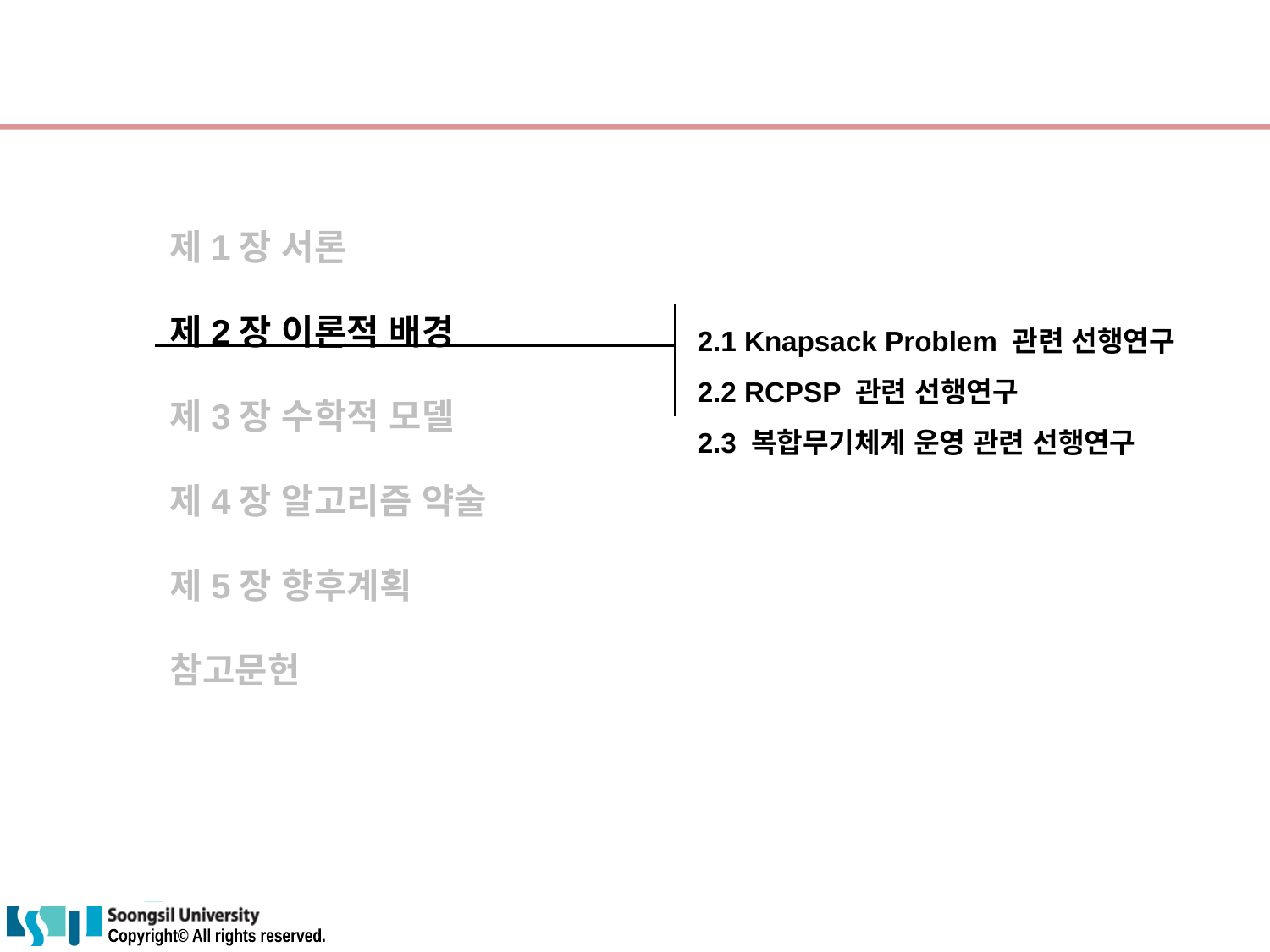

제1장 서론
제2장 이론적 배경
제3장 수학적 모델
제4장 알고리즘 약술
제5장 향후계획
참고문헌

2.1 Knapsack Problem 관련 선행연구
2.2 RCPSP 관련 선행연구
2.3 복합무기체계 운영 관련 선행연구